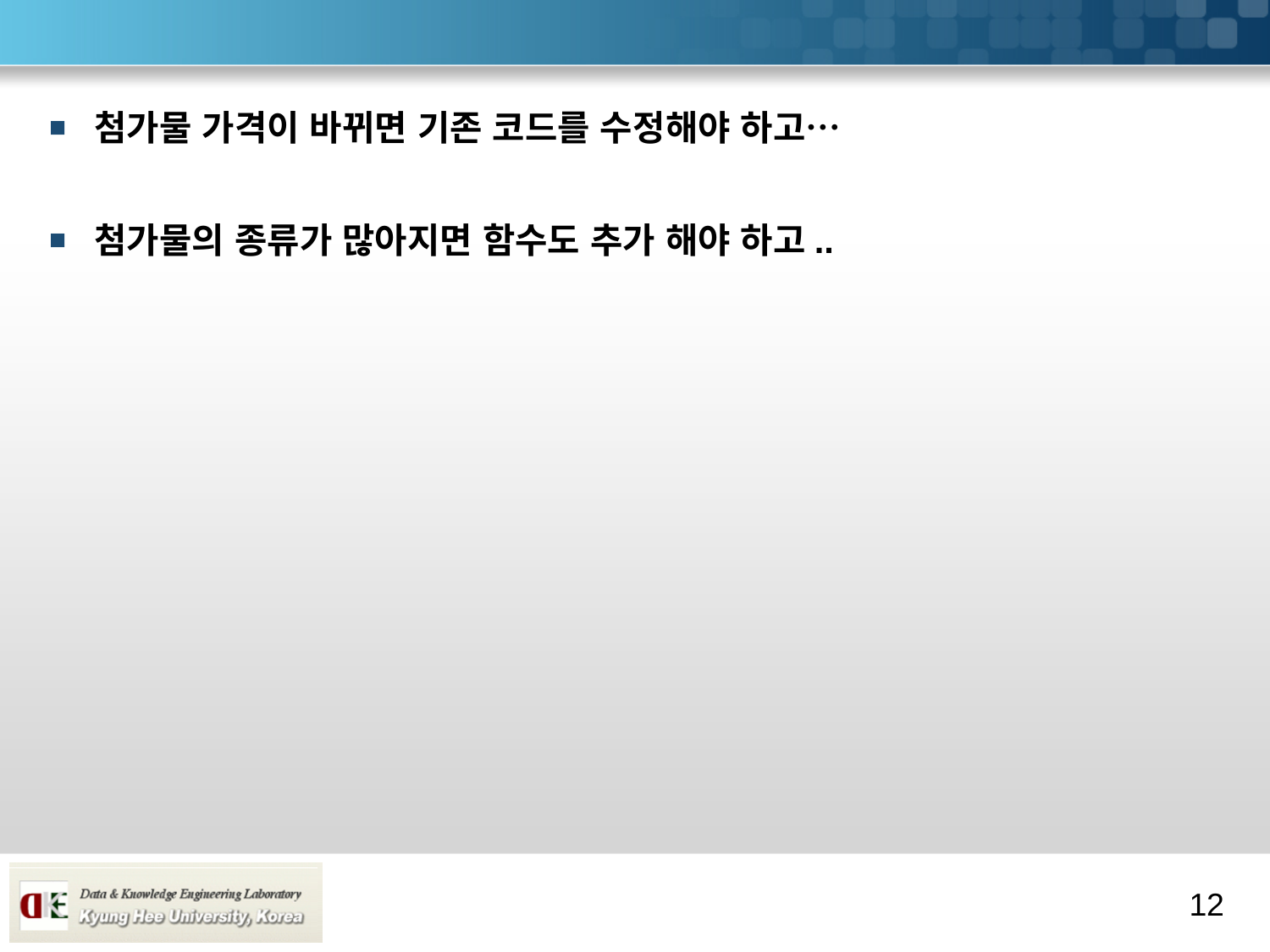

#
첨가물 가격이 바뀌면 기존 코드를 수정해야 하고…

첨가물의 종류가 많아지면 함수도 추가 해야 하고..